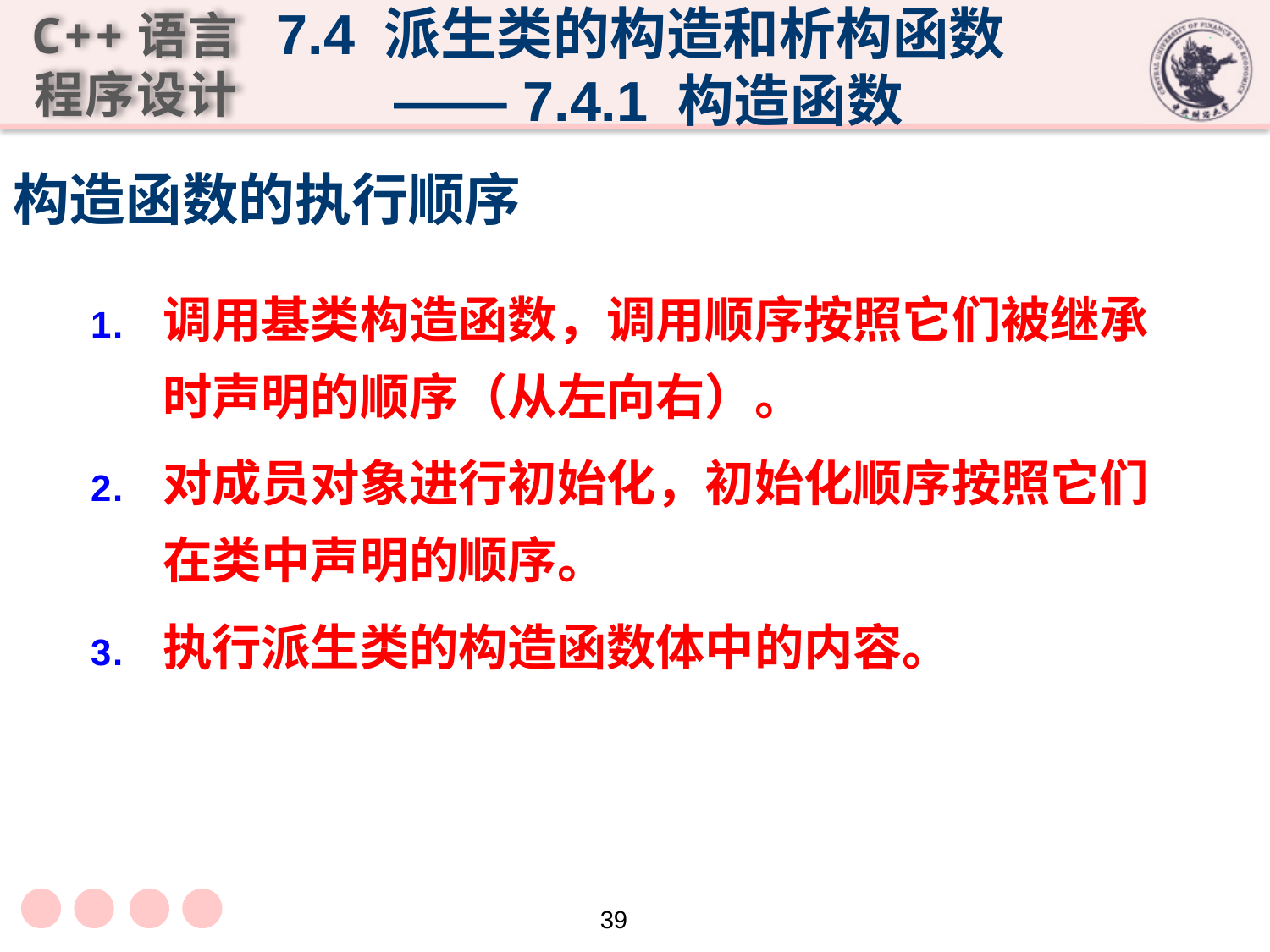

7.4 派生类的构造和析构函数
 —— 7.4.1 构造函数
# 构造函数的执行顺序
调用基类构造函数，调用顺序按照它们被继承时声明的顺序（从左向右）。
对成员对象进行初始化，初始化顺序按照它们在类中声明的顺序。
执行派生类的构造函数体中的内容。
39